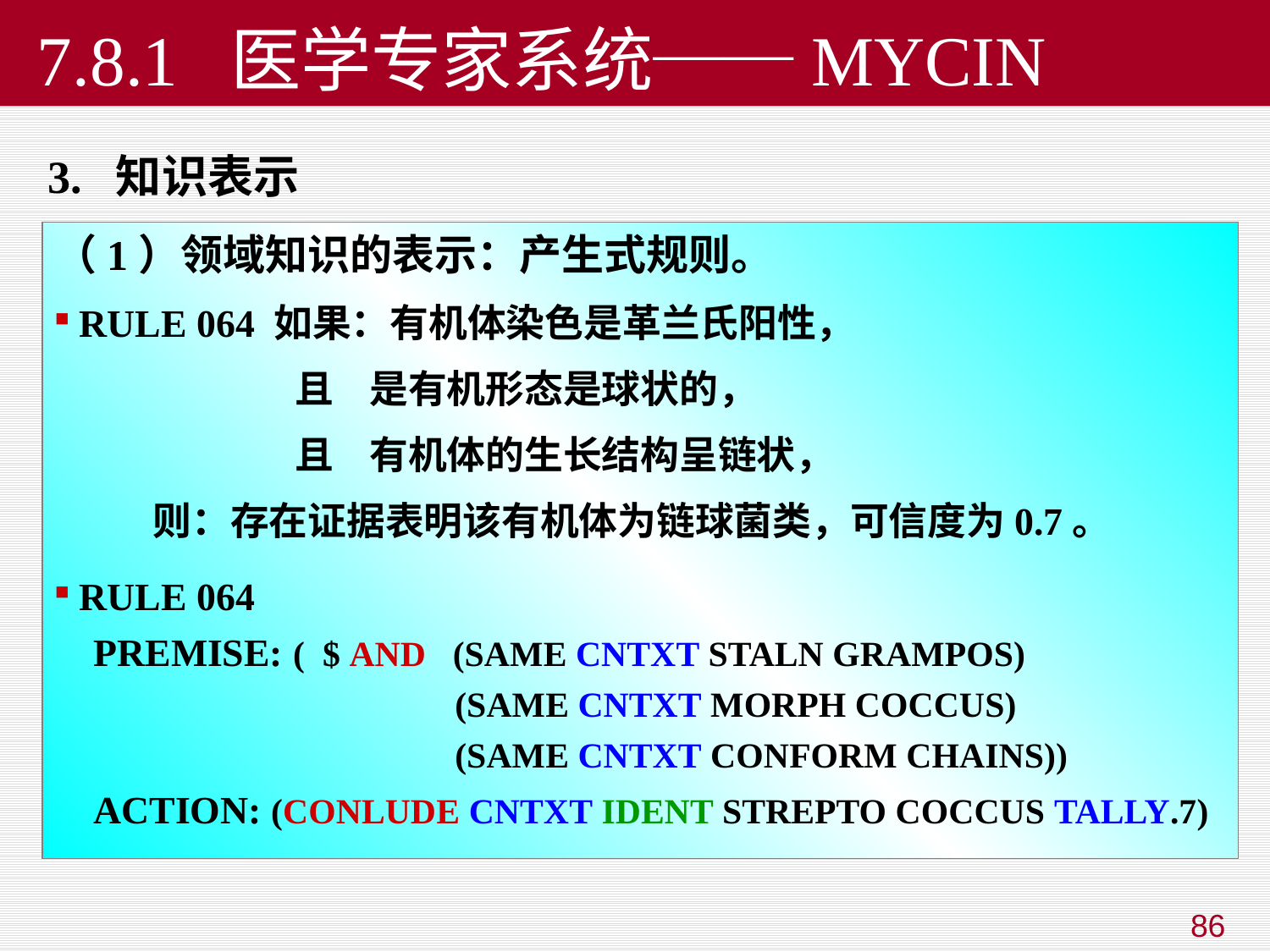

# 7.8.1  医学专家系统──MYCIN
3.  知识表示
（1）领域知识的表示：产生式规则。
 RULE 064 如果：有机体染色是革兰氏阳性，
                          且    是有机形态是球状的，
                          且    有机体的生长结构呈链状，
          则：存在证据表明该有机体为链球菌类，可信度为0.7。
 RULE 064
    PREMISE: (  $ AND   (SAME CNTXT STALN GRAMPOS)
                                             (SAME CNTXT MORPH COCCUS)
                                             (SAME CNTXT CONFORM CHAINS))
    ACTION: (CONLUDE CNTXT IDENT STREPTO COCCUS TALLY.7)

86